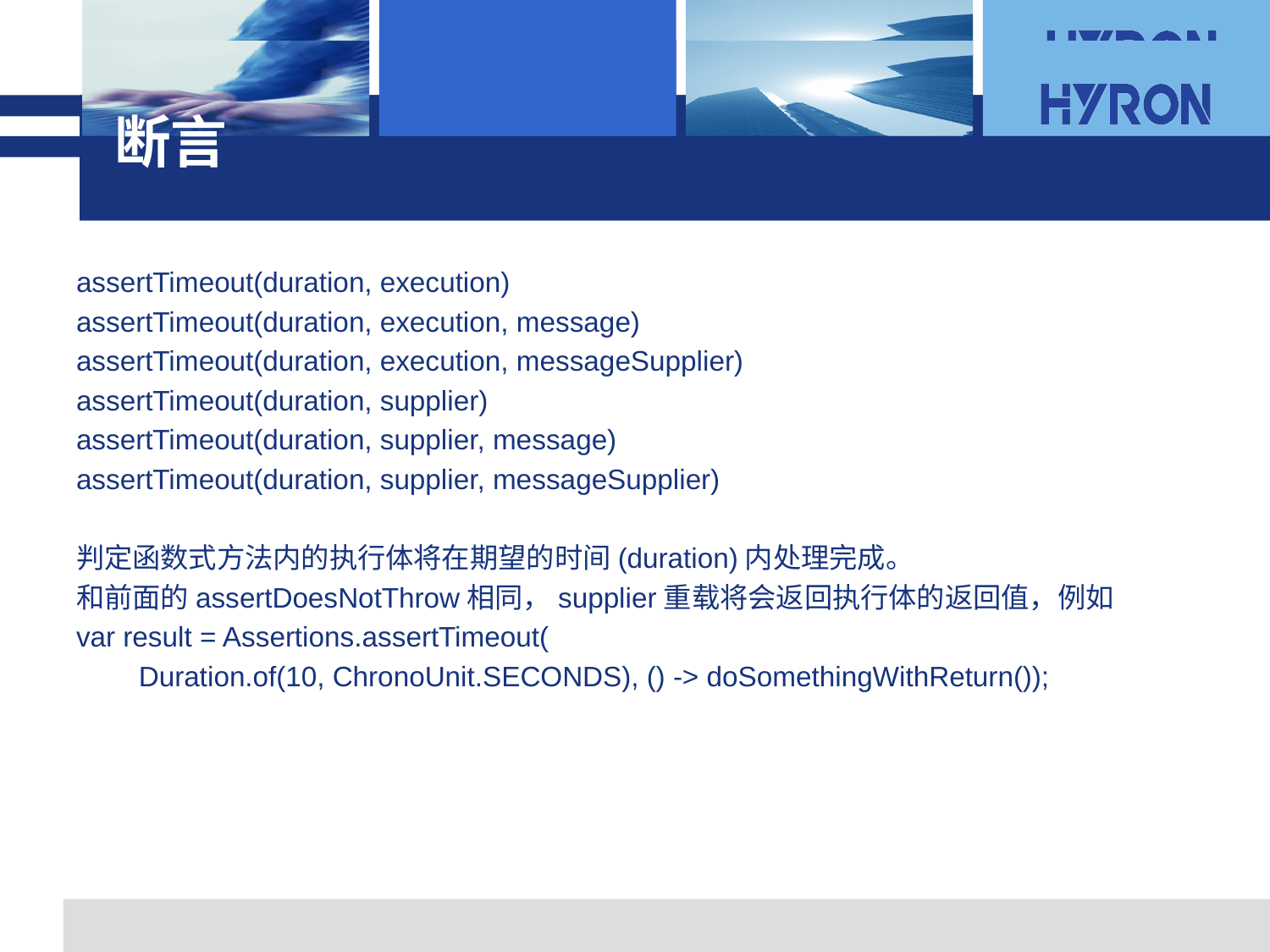

# 断言

assertTimeout(duration, execution)
assertTimeout(duration, execution, message)
assertTimeout(duration, execution, messageSupplier)
assertTimeout(duration, supplier)
assertTimeout(duration, supplier, message)
assertTimeout(duration, supplier, messageSupplier)

判定函数式方法内的执行体将在期望的时间(duration)内处理完成。
和前面的assertDoesNotThrow相同，supplier重载将会返回执行体的返回值，例如
var result = Assertions.assertTimeout(
        Duration.of(10, ChronoUnit.SECONDS), () -> doSomethingWithReturn());